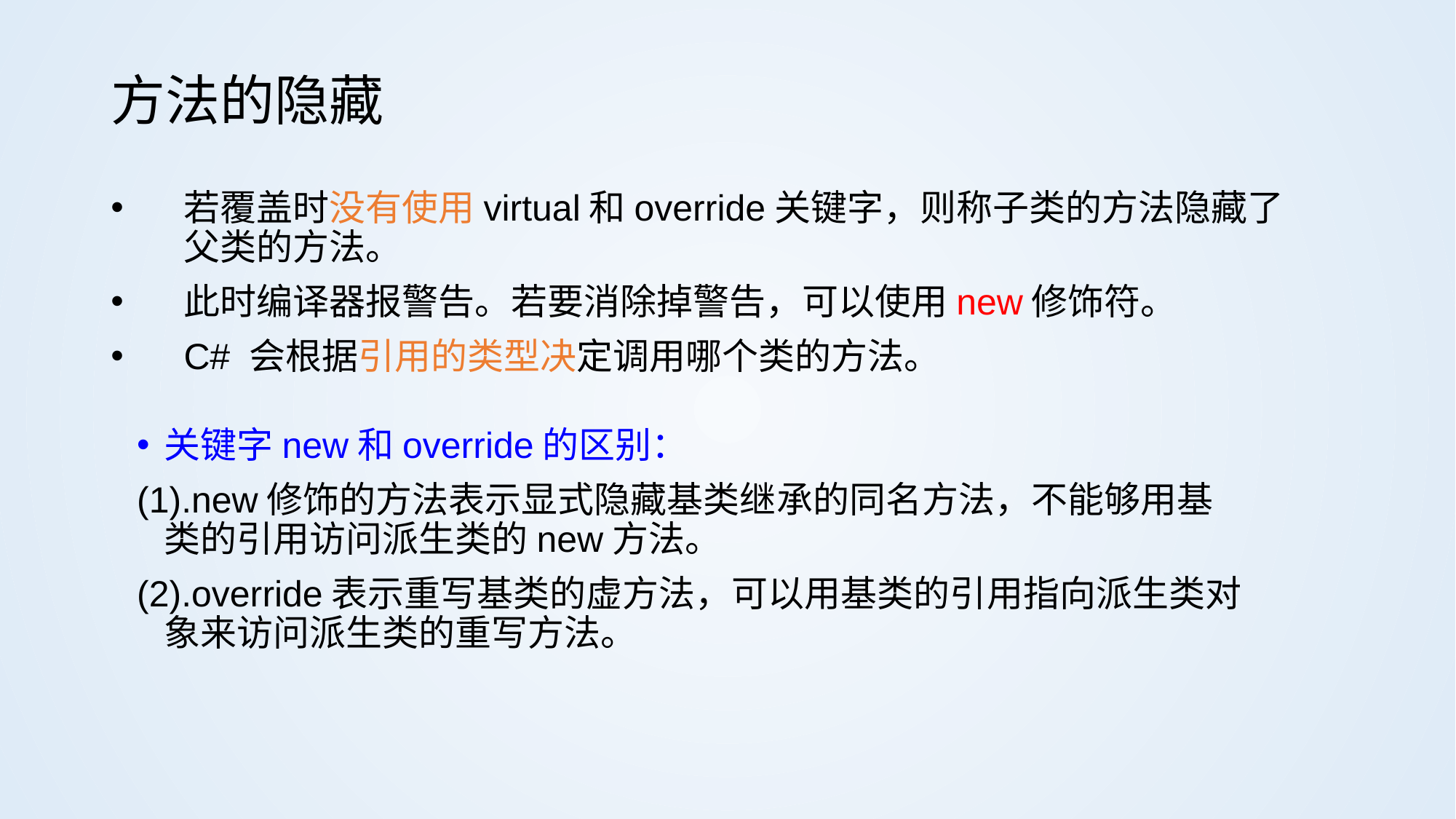

# 方法的隐藏
若覆盖时没有使用virtual和override关键字，则称子类的方法隐藏了父类的方法。
此时编译器报警告。若要消除掉警告，可以使用new修饰符。
C# 会根据引用的类型决定调用哪个类的方法。
关键字new和override的区别：
(1).new修饰的方法表示显式隐藏基类继承的同名方法，不能够用基类的引用访问派生类的new方法。
(2).override表示重写基类的虚方法，可以用基类的引用指向派生类对象来访问派生类的重写方法。